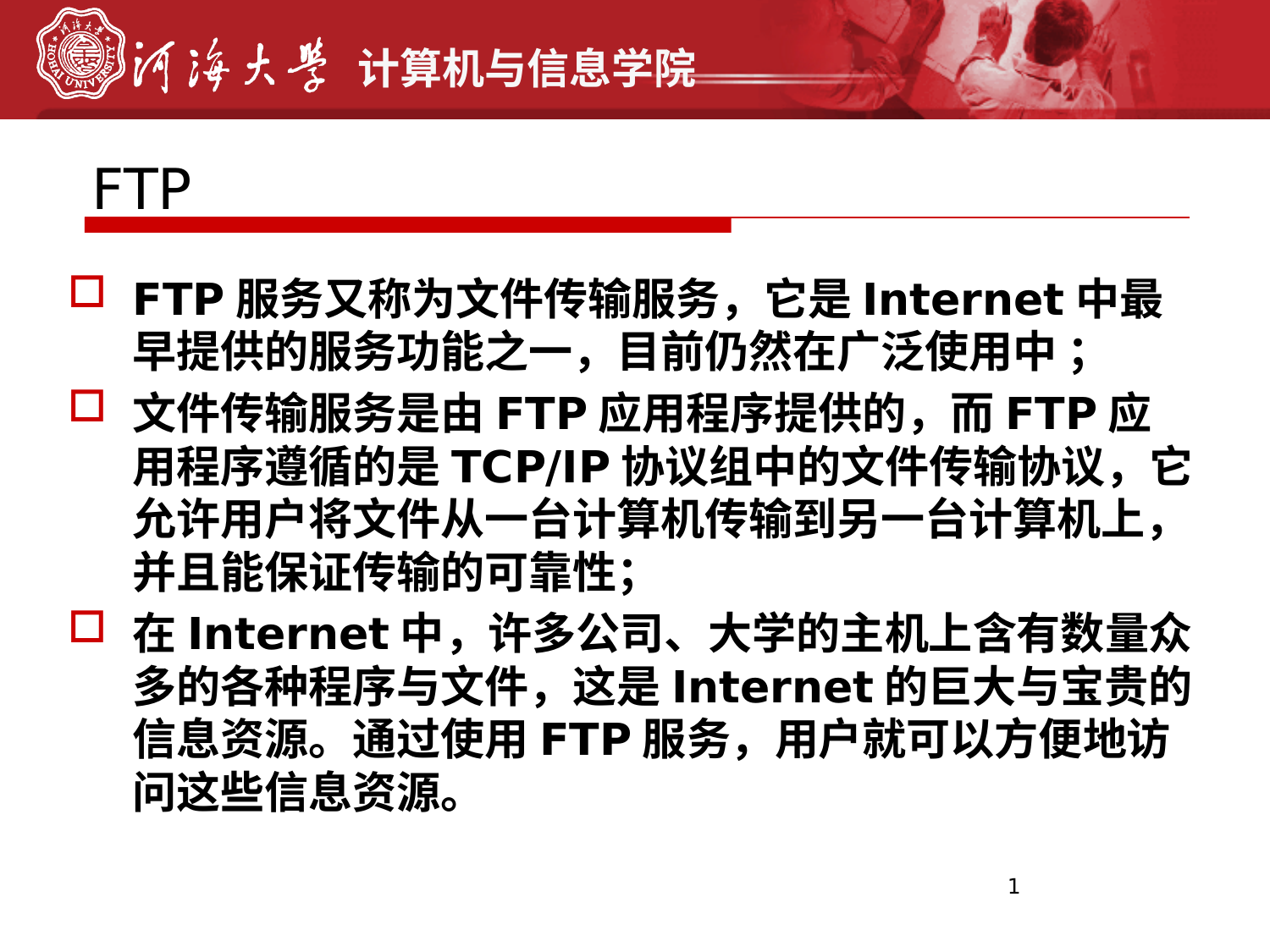

# FTP
FTP服务又称为文件传输服务，它是Internet中最早提供的服务功能之一，目前仍然在广泛使用中 ；
文件传输服务是由FTP应用程序提供的，而FTP应用程序遵循的是TCP/IP协议组中的文件传输协议，它允许用户将文件从一台计算机传输到另一台计算机上，并且能保证传输的可靠性；
在Internet中，许多公司、大学的主机上含有数量众多的各种程序与文件，这是Internet的巨大与宝贵的信息资源。通过使用FTP服务，用户就可以方便地访问这些信息资源。
1